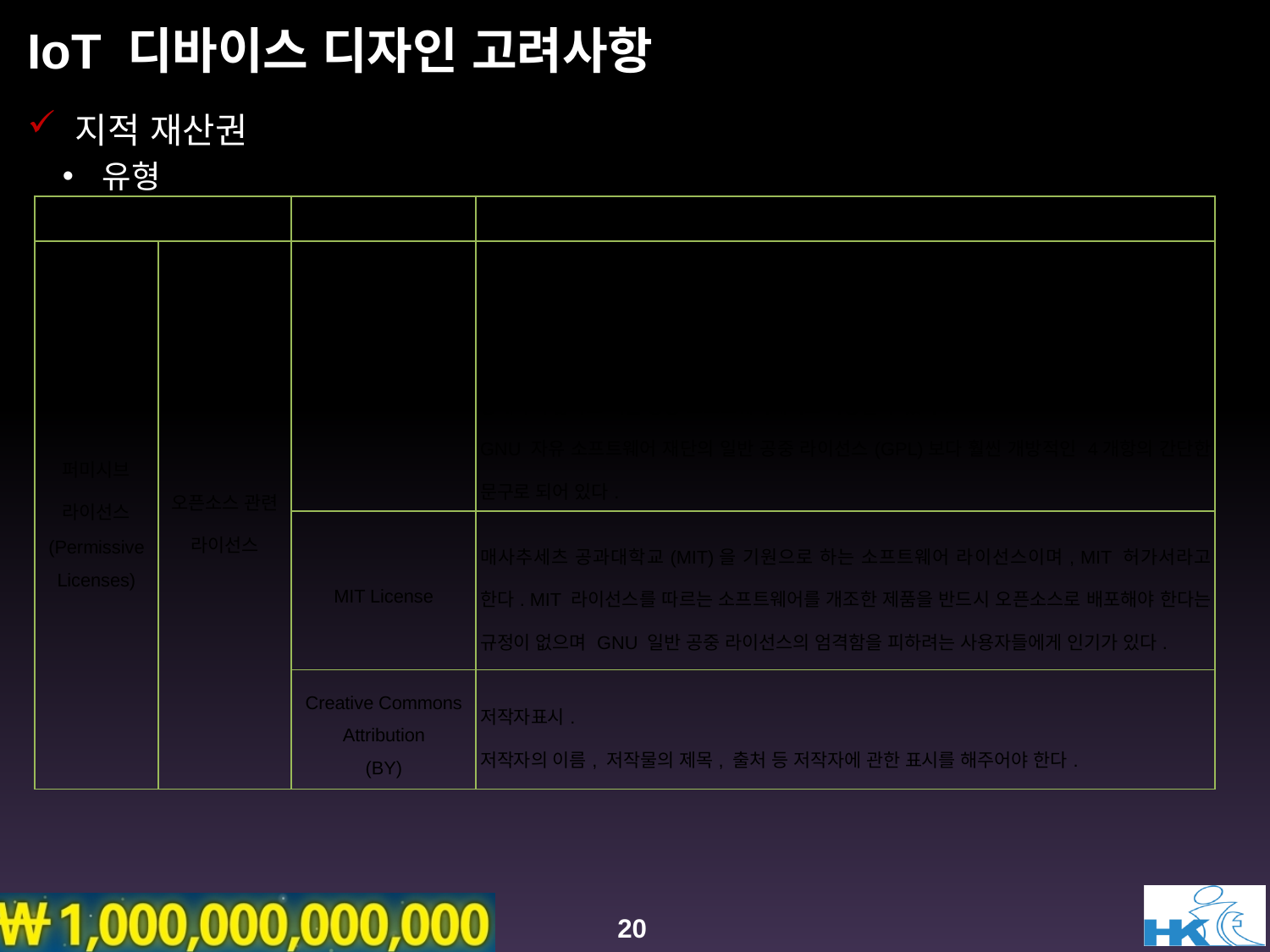

# IoT 디바이스 디자인 고려사항
지적 재산권
유형

| 라 이 선 스 구 분 |  | 종 류 | 설 명 |
| --- | --- | --- | --- |
| 퍼미시브 라이선스 (Permissive Licenses) | 오픈소스 관련 라이선스 | FreeBSD License | BSD 허가서라고 하며, 자유 소프트웨어의 한 종류이다. BSD 계열 소프트웨어를 포함한 많은 프로그램에서 사용. 해당 소프트웨어는 아무나 개작할 수 있고, 수정한 것을 제한 없이 배포할 수 있다. 다만 수정본의 재배포는 의무적인 사항이 아니므로 BSD 라이선스를 갖는 프로그램은 공개하지 않아도 되는 상용 소프트웨어에서도 사용할 수 있다. GNU 자유 소프트웨어 재단의 일반 공중 라이선스(GPL)보다 훨씬 개방적인 4개항의 간단한 문구로 되어 있다. |
|  |  | MIT License | 매사추세츠 공과대학교(MIT)을 기원으로 하는 소프트웨어 라이선스이며, MIT 허가서라고 한다. MIT 라이선스를 따르는 소프트웨어를 개조한 제품을 반드시 오픈소스로 배포해야 한다는 규정이 없으며 GNU 일반 공중 라이선스의 엄격함을 피하려는 사용자들에게 인기가 있다. |
|  |  | Creative Commons Attribution (BY) | 저작자표시. 저작자의 이름, 저작물의 제목, 출처 등 저작자에 관한 표시를 해주어야 한다. |

20